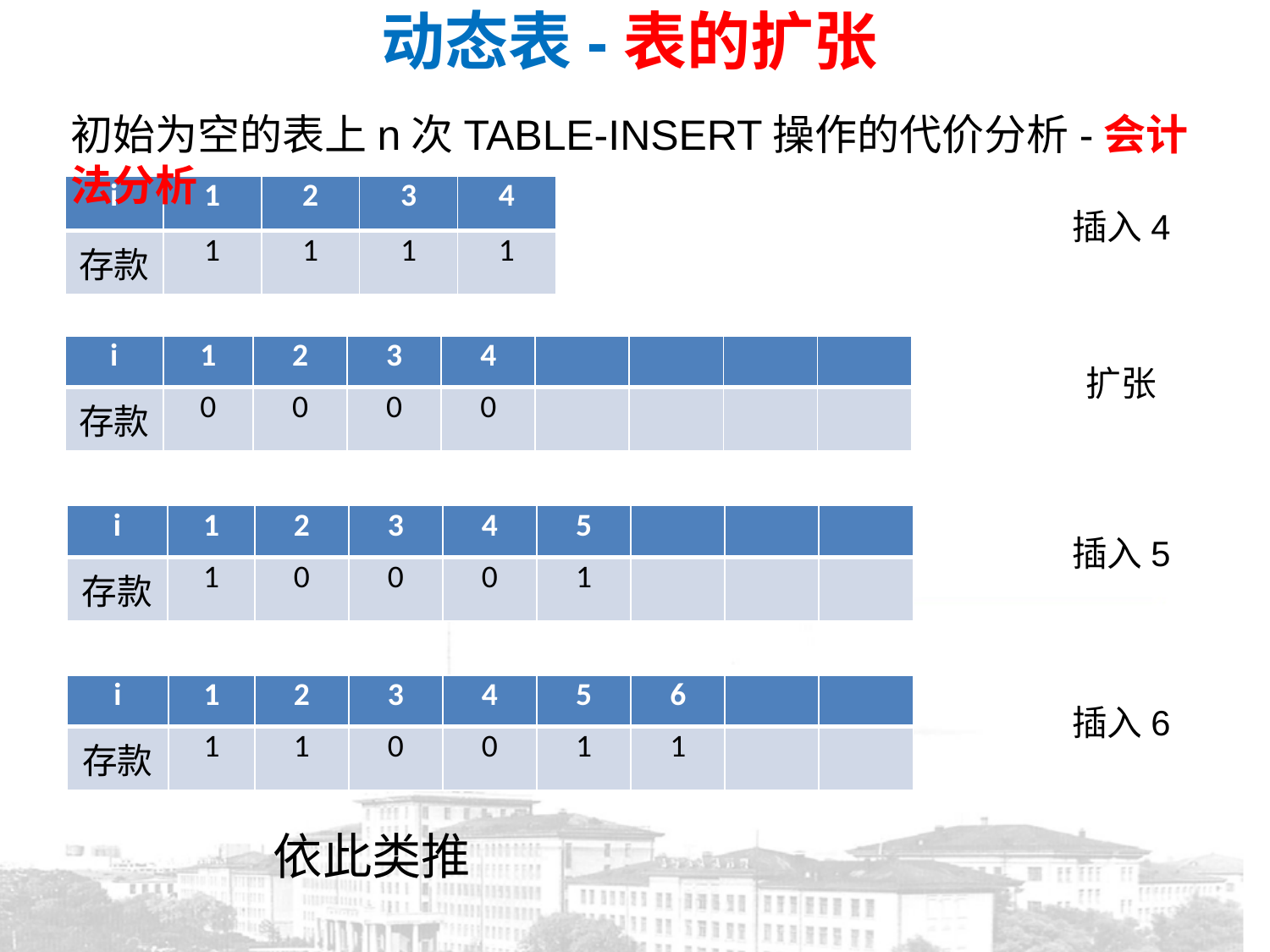

# 动态表-表的扩张
初始为空的表上n次TABLE-INSERT操作的代价分析-会计法分析
| i | 1 | 2 | 3 | 4 |
| --- | --- | --- | --- | --- |
| 存款 | 1 | 1 | 1 | 1 |
插入4
| i | 1 | 2 | 3 | 4 |  |  |  |  |
| --- | --- | --- | --- | --- | --- | --- | --- | --- |
| 存款 | 0 | 0 | 0 | 0 |  |  |  |  |
扩张
| i | 1 | 2 | 3 | 4 | 5 |  |  |  |
| --- | --- | --- | --- | --- | --- | --- | --- | --- |
| 存款 | 1 | 0 | 0 | 0 | 1 |  |  |  |
插入5
| i | 1 | 2 | 3 | 4 | 5 | 6 |  |  |
| --- | --- | --- | --- | --- | --- | --- | --- | --- |
| 存款 | 1 | 1 | 0 | 0 | 1 | 1 |  |  |
插入6
依此类推